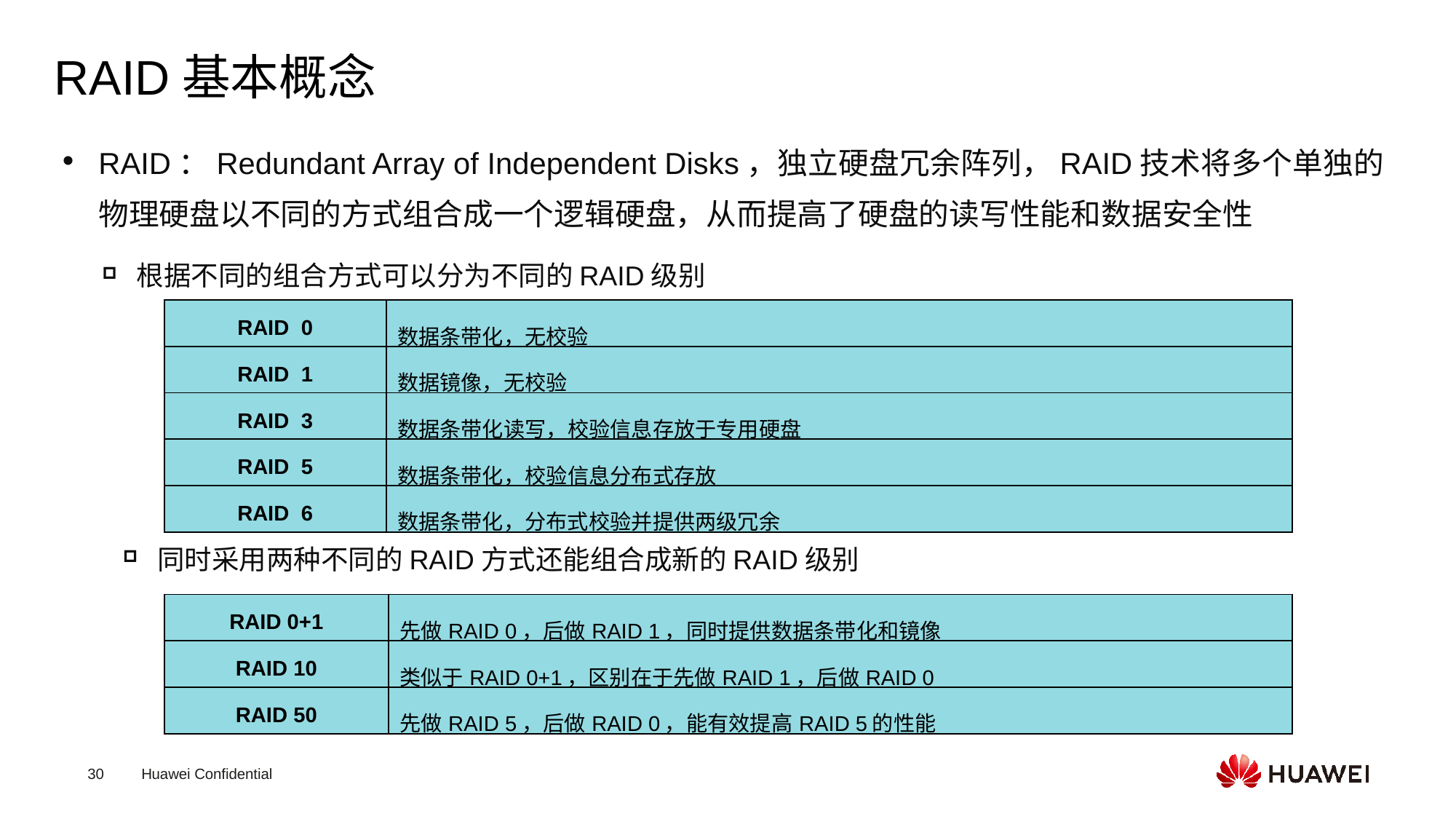

# RAID基本概念
RAID：Redundant Array of Independent Disks，独立硬盘冗余阵列，RAID技术将多个单独的物理硬盘以不同的方式组合成一个逻辑硬盘，从而提高了硬盘的读写性能和数据安全性

根据不同的组合方式可以分为不同的RAID级别
| RAID 0 | 数据条带化，无校验 |
| --- | --- |
| RAID 1 | 数据镜像，无校验 |
| RAID 3 | 数据条带化读写，校验信息存放于专用硬盘 |
| RAID 5 | 数据条带化，校验信息分布式存放 |
| RAID 6 | 数据条带化，分布式校验并提供两级冗余 |
同时采用两种不同的RAID方式还能组合成新的RAID级别
| RAID 0+1 | 先做RAID 0，后做RAID 1，同时提供数据条带化和镜像 |
| --- | --- |
| RAID 10 | 类似于RAID 0+1，区别在于先做RAID 1，后做RAID 0 |
| RAID 50 | 先做RAID 5，后做RAID 0，能有效提高RAID 5的性能 |